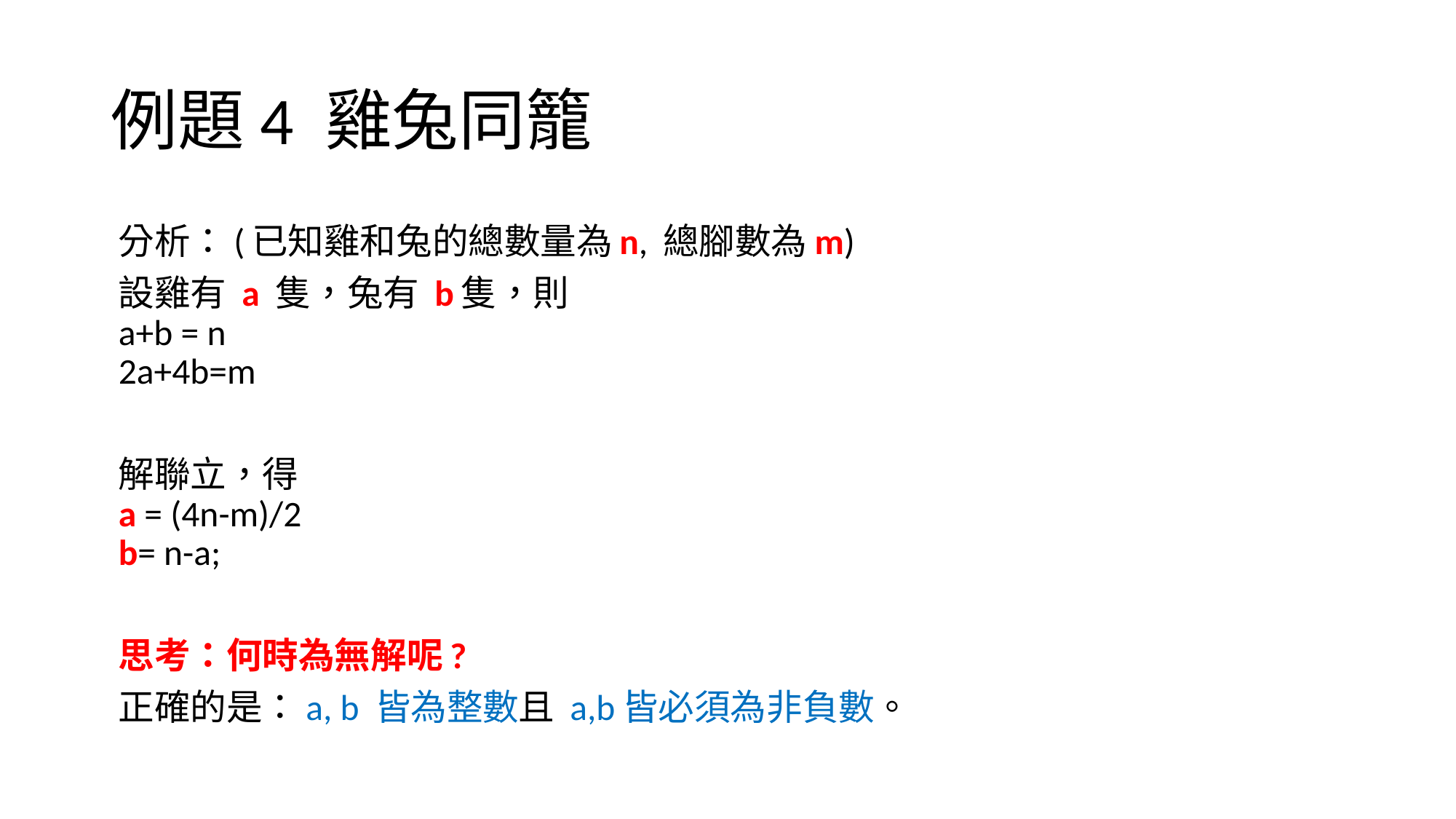

# 例題4 雞兔同籠
分析：(已知雞和兔的總數量為n, 總腳數為m)
設雞有 a 隻，兔有 b隻，則
a+b = n
2a+4b=m

解聯立，得
a = (4n-m)/2
b= n-a;

思考：何時為無解呢?
正確的是：a, b 皆為整數且 a,b皆必須為非負數。